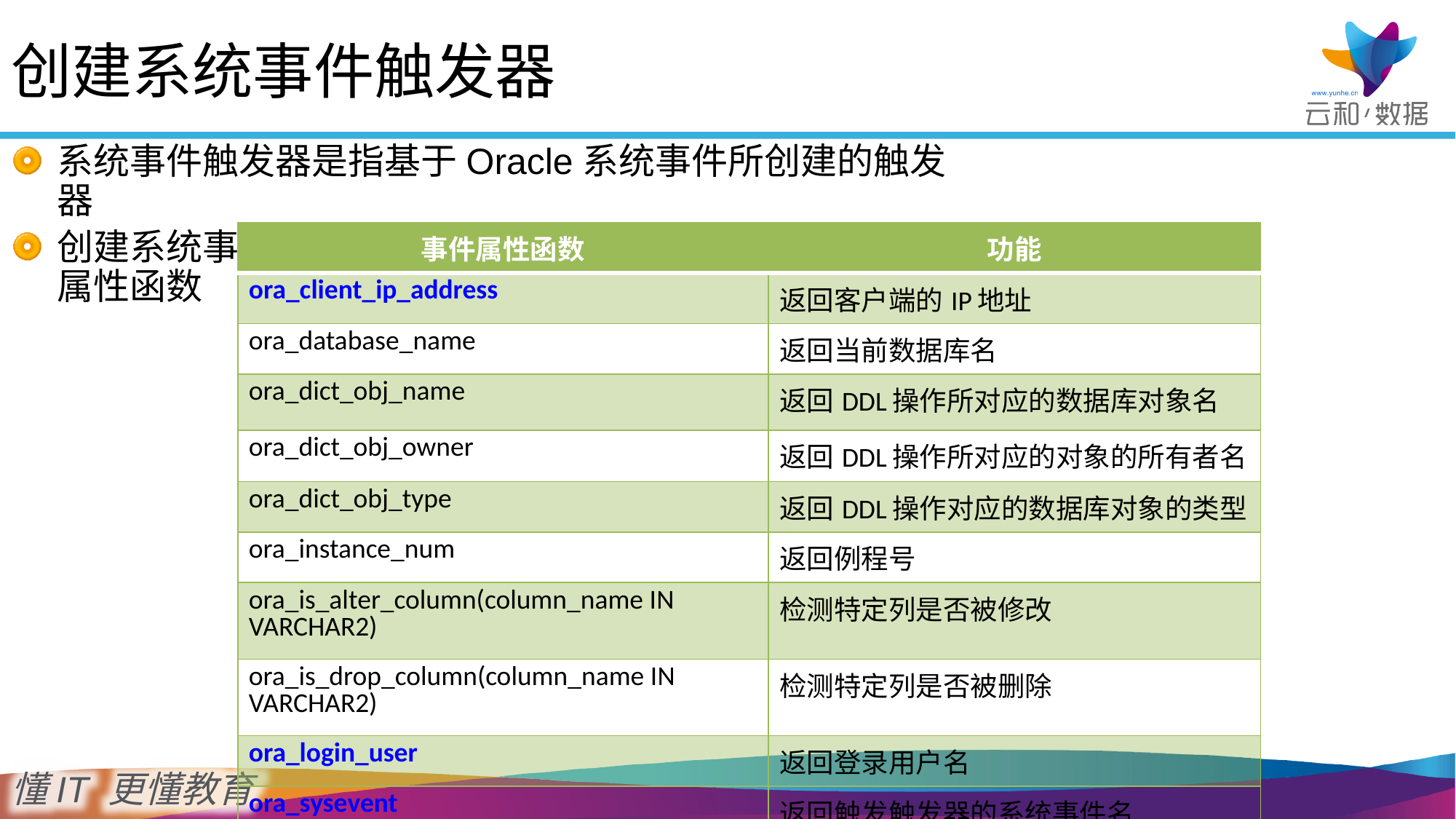

创建系统事件触发器
系统事件触发器是指基于Oracle系统事件所创建的触发器
创建系统事件触发器时，应用开发人员经常需要使用事件属性函数
| 事件属性函数 | 功能 |
| --- | --- |
| ora\_client\_ip\_address | 返回客户端的IP地址 |
| ora\_database\_name | 返回当前数据库名 |
| ora\_dict\_obj\_name | 返回DDL操作所对应的数据库对象名 |
| ora\_dict\_obj\_owner | 返回DDL操作所对应的对象的所有者名 |
| ora\_dict\_obj\_type | 返回DDL操作对应的数据库对象的类型 |
| ora\_instance\_num | 返回例程号 |
| ora\_is\_alter\_column(column\_name IN VARCHAR2) | 检测特定列是否被修改 |
| ora\_is\_drop\_column(column\_name IN VARCHAR2) | 检测特定列是否被删除 |
| ora\_login\_user | 返回登录用户名 |
| ora\_sysevent | 返回触发触发器的系统事件名 |